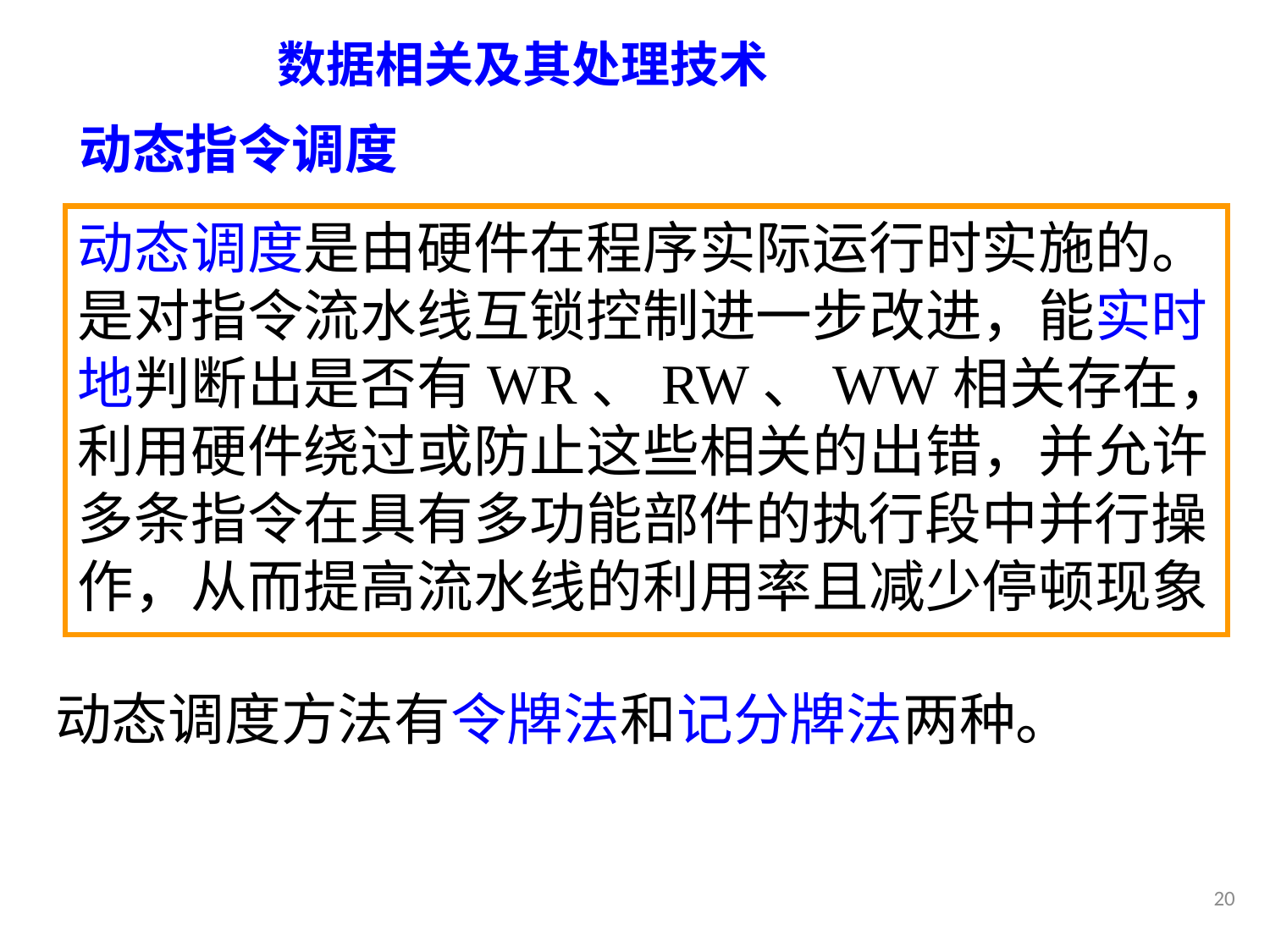

# 数据相关及其处理技术
 动态指令调度
动态调度是由硬件在程序实际运行时实施的。是对指令流水线互锁控制进一步改进，能实时地判断出是否有WR、RW、WW相关存在，利用硬件绕过或防止这些相关的出错，并允许多条指令在具有多功能部件的执行段中并行操作，从而提高流水线的利用率且减少停顿现象
动态调度方法有令牌法和记分牌法两种。
20